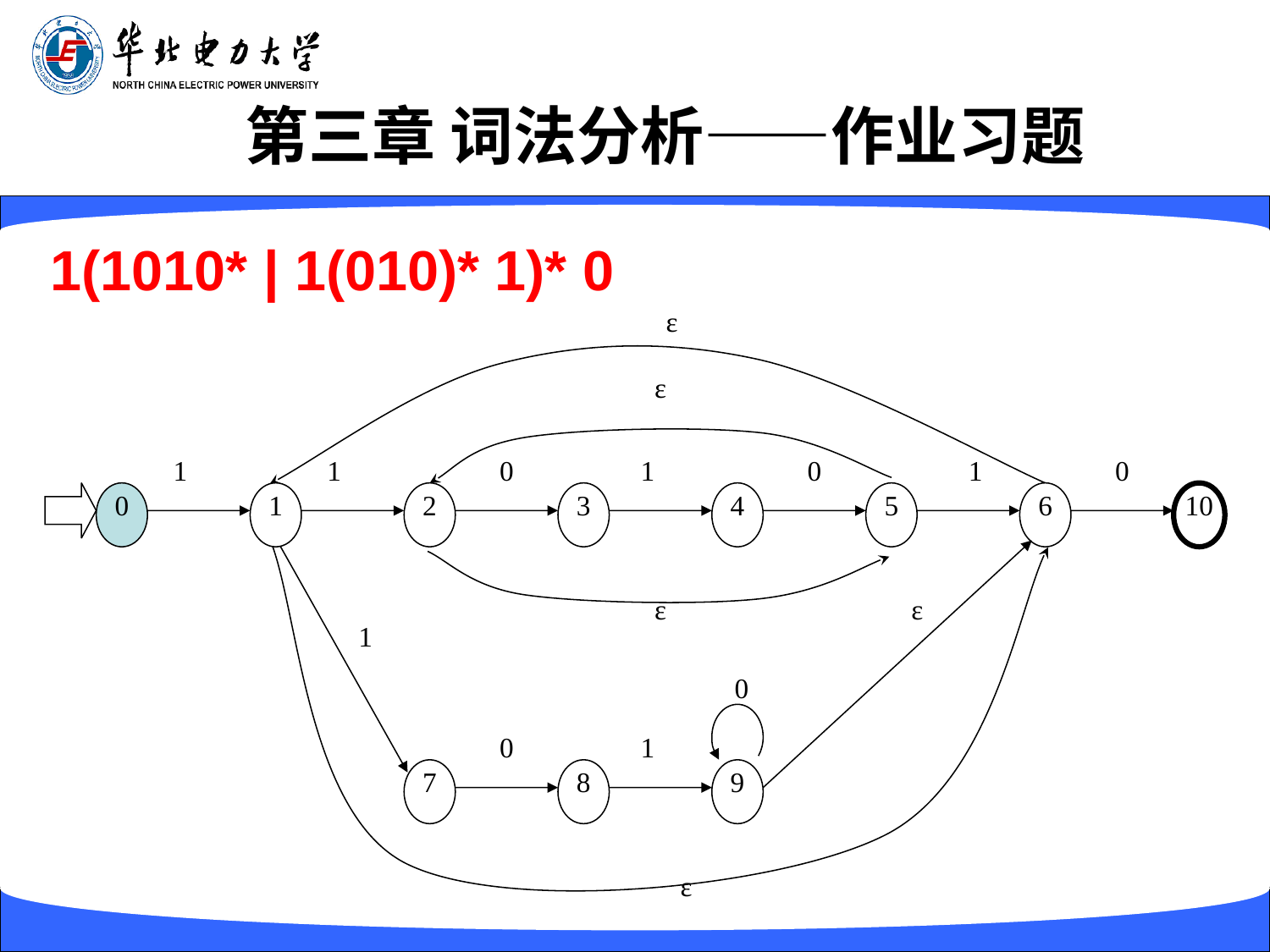

# 第三章 词法分析——作业习题
1(1010* | 1(010)* 1)* 0
ε

ε

1
1
0
1
0
1
0

0
1
2
3
4
5
6
10

ε
ε
1
0

0
1
7
8
9

ε